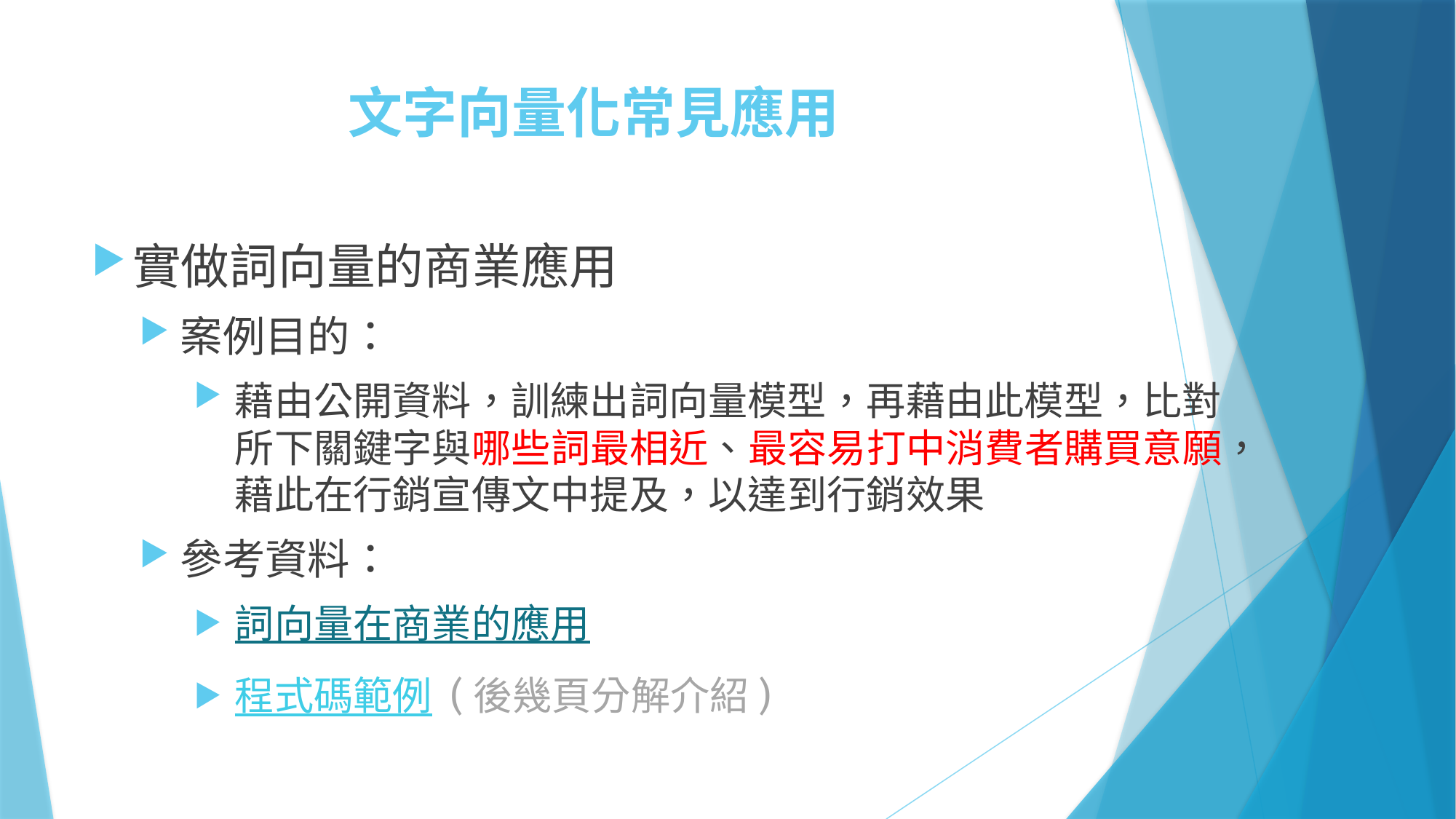

# 文字向量化常見應用
實做詞向量的商業應用
案例目的：
藉由公開資料，訓練出詞向量模型，再藉由此模型，比對所下關鍵字與哪些詞最相近、最容易打中消費者購買意願，藉此在行銷宣傳文中提及，以達到行銷效果
參考資料：
詞向量在商業的應用
程式碼範例 (後幾頁分解介紹)